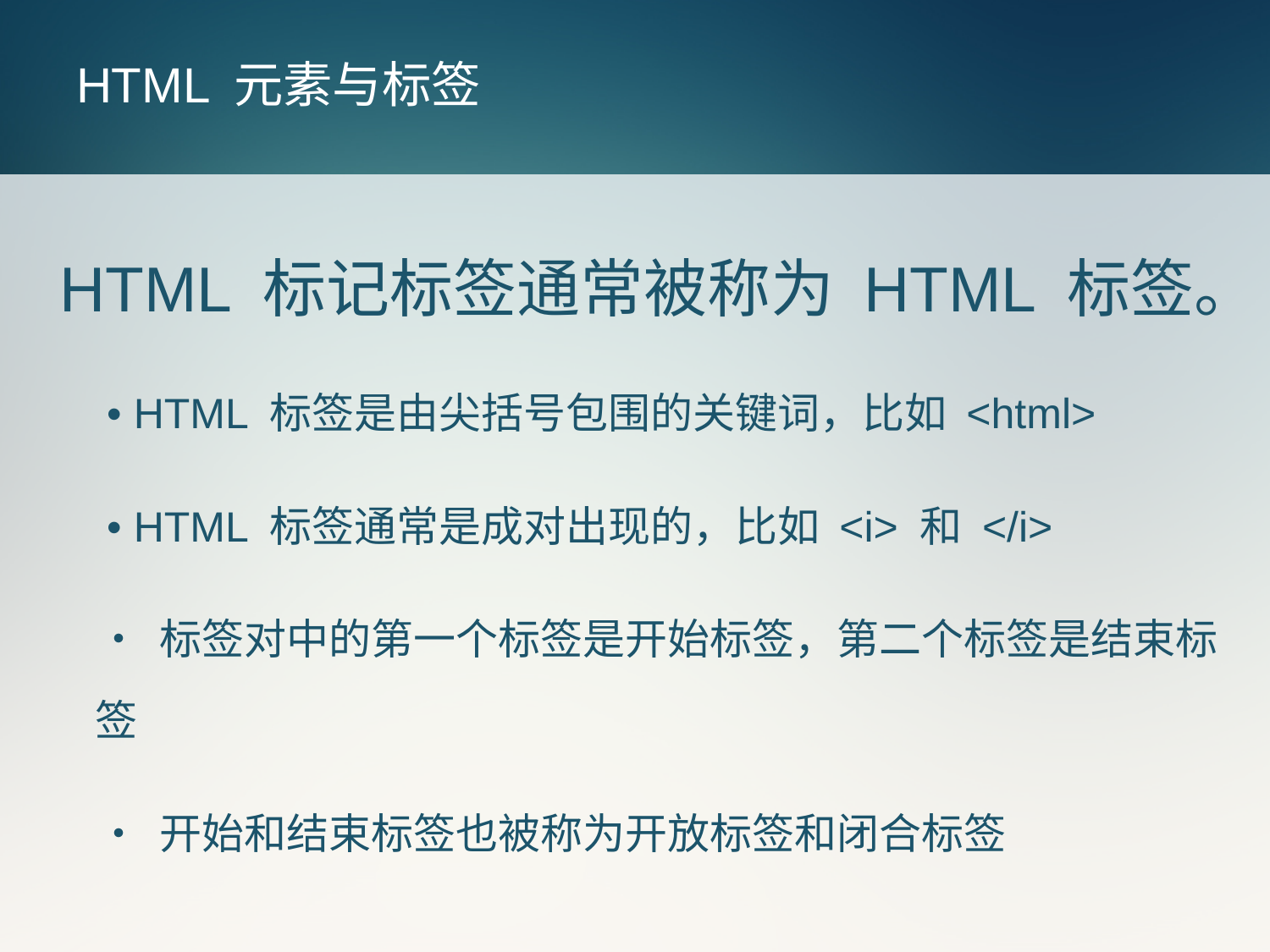

# HTML 元素与标签
HTML 标记标签通常被称为 HTML 标签。
    • HTML 标签是由尖括号包围的关键词，比如 <html>
    • HTML 标签通常是成对出现的，比如 <i> 和 </i>
    • 标签对中的第一个标签是开始标签，第二个标签是结束标签
    • 开始和结束标签也被称为开放标签和闭合标签